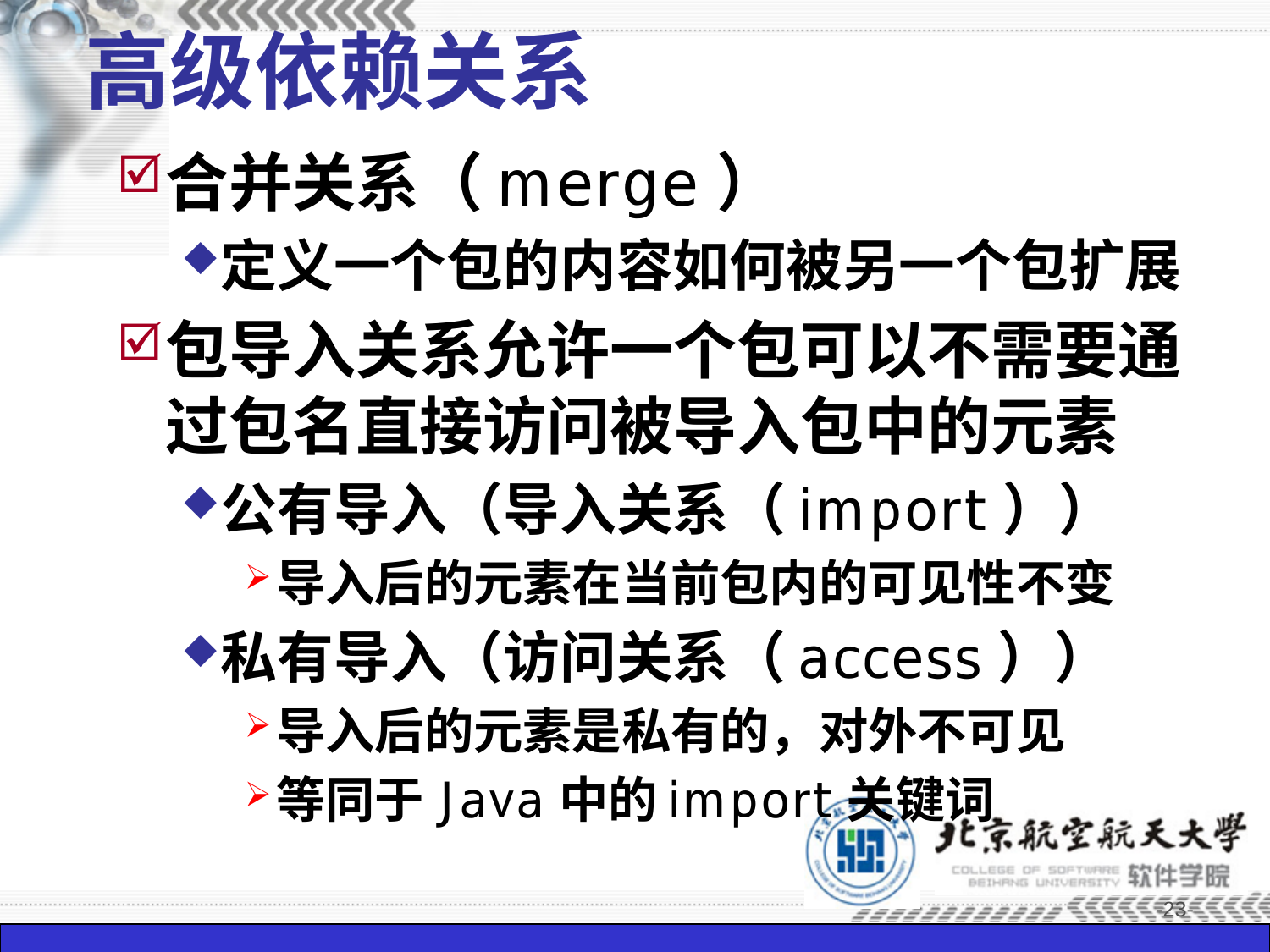

# 高级依赖关系
合并关系（merge）
定义一个包的内容如何被另一个包扩展
包导入关系允许一个包可以不需要通过包名直接访问被导入包中的元素
公有导入（导入关系（import））
导入后的元素在当前包内的可见性不变
私有导入（访问关系（access））
导入后的元素是私有的，对外不可见
等同于Java中的import关键词
-23-